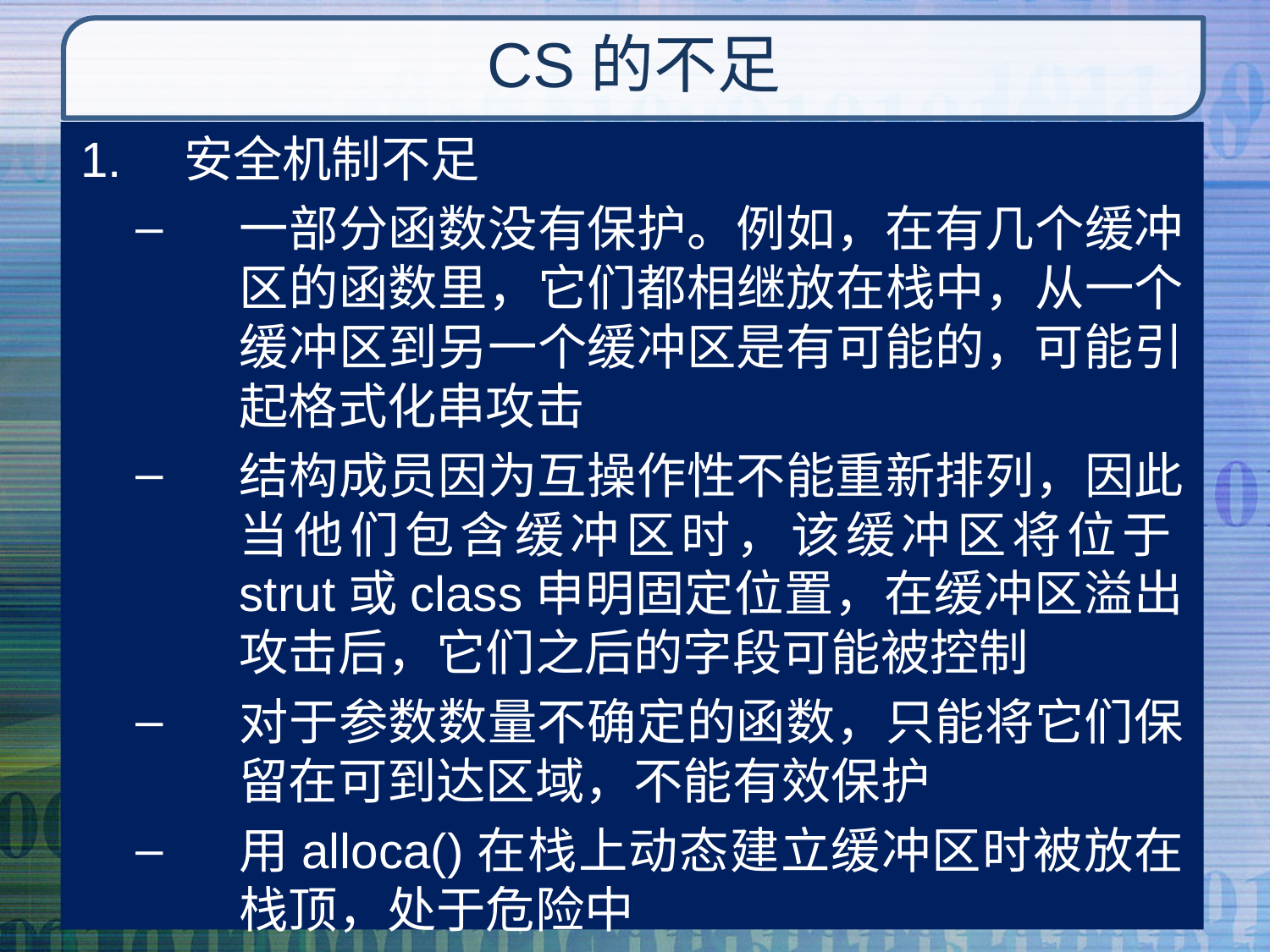

# CS的不足
安全机制不足
一部分函数没有保护。例如，在有几个缓冲区的函数里，它们都相继放在栈中，从一个缓冲区到另一个缓冲区是有可能的，可能引起格式化串攻击
结构成员因为互操作性不能重新排列，因此当他们包含缓冲区时，该缓冲区将位于strut或class申明固定位置，在缓冲区溢出攻击后，它们之后的字段可能被控制
对于参数数量不确定的函数，只能将它们保留在可到达区域，不能有效保护
用alloca()在栈上动态建立缓冲区时被放在栈顶，处于危险中